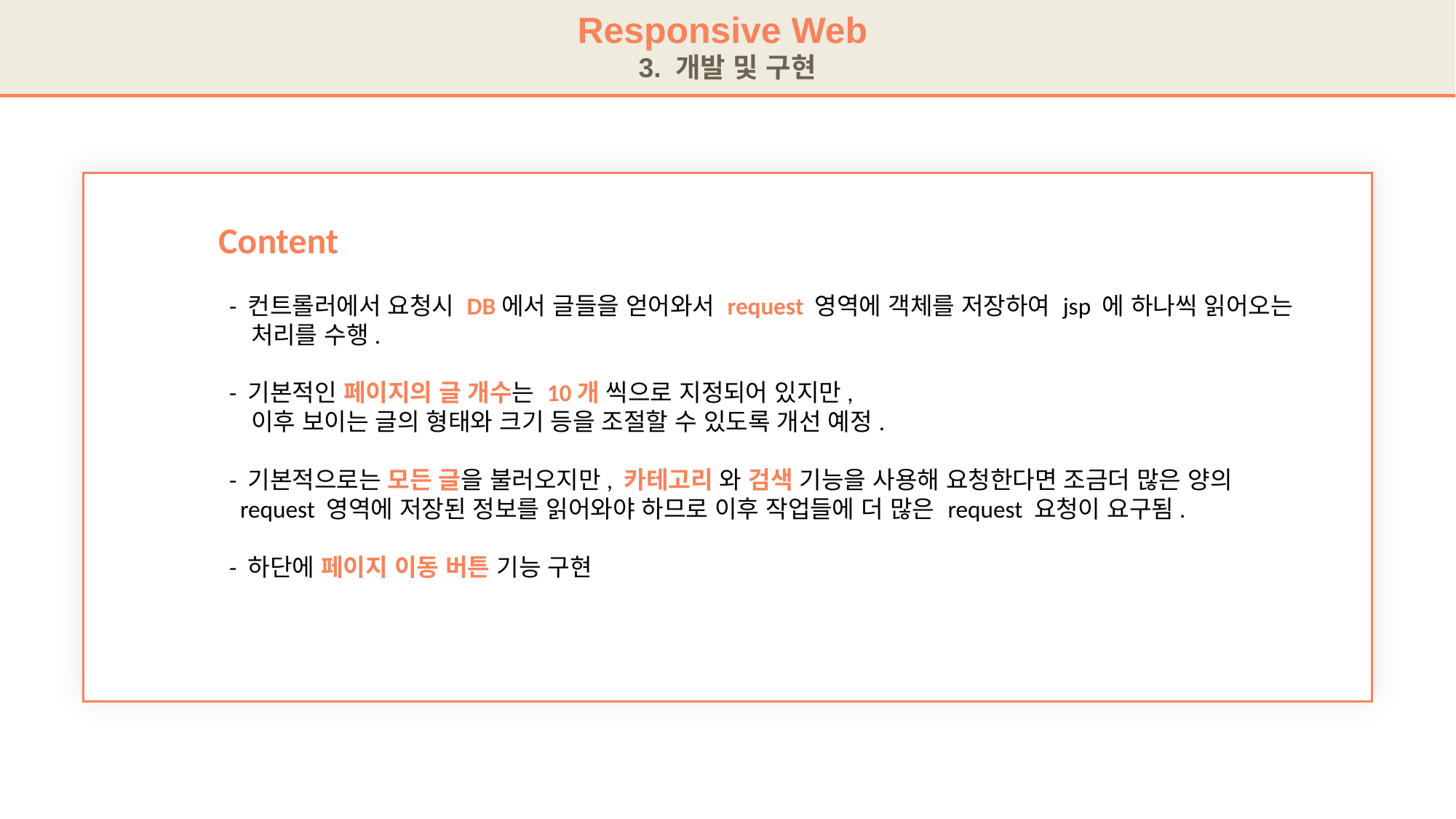

Responsive Web
3. 개발 및 구현

Content

  - 컨트롤러에서 요청시 DB에서 글들을 얻어와서 request 영역에 객체를 저장하여 jsp 에 하나씩 읽어오는
    처리를 수행.

  - 기본적인 페이지의 글 개수는 10개 씩으로 지정되어 있지만,
    이후 보이는 글의 형태와 크기 등을 조절할 수 있도록 개선 예정.

  - 기본적으로는 모든 글을 불러오지만, 카테고리 와 검색 기능을 사용해 요청한다면 조금더 많은 양의
    request 영역에 저장된 정보를 읽어와야 하므로 이후 작업들에 더 많은 request 요청이 요구됨.

  - 하단에 페이지 이동 버튼 기능 구현